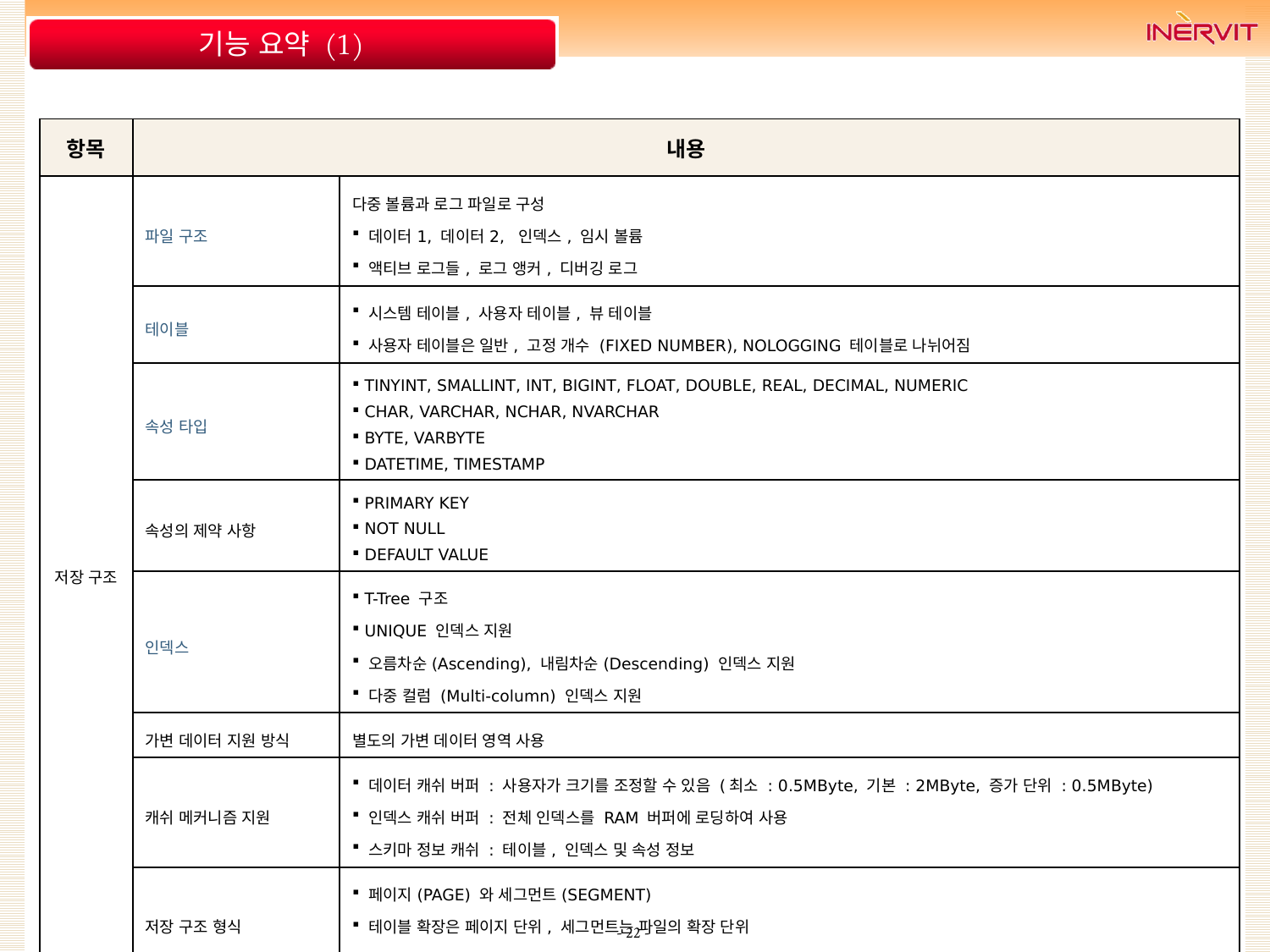

# 기능 요약 (1)
| 항목 | 내용 |  |
| --- | --- | --- |
| 저장 구조 | 파일 구조 | 다중 볼륨과 로그 파일로 구성 데이터1, 데이터2, 인덱스, 임시 볼륨 액티브 로그들, 로그 앵커, 디버깅 로그 |
|  | 테이블 | 시스템 테이블, 사용자 테이블, 뷰 테이블 사용자 테이블은 일반, 고정 개수 (FIXED NUMBER), NOLOGGING 테이블로 나뉘어짐 |
|  | 속성 타입 | TINYINT, SMALLINT, INT, BIGINT, FLOAT, DOUBLE, REAL, DECIMAL, NUMERIC CHAR, VARCHAR, NCHAR, NVARCHAR BYTE, VARBYTE DATETIME, TIMESTAMP |
|  | 속성의 제약 사항 | PRIMARY KEY NOT NULL DEFAULT VALUE |
|  | 인덱스 | T-Tree 구조 UNIQUE 인덱스 지원 오름차순(Ascending), 내림차순(Descending) 인덱스 지원 다중 컬럼 (Multi-column) 인덱스 지원 |
|  | 가변 데이터 지원 방식 | 별도의 가변 데이터 영역 사용 |
|  | 캐쉬 메커니즘 지원 | 데이터 캐쉬 버퍼 : 사용자가 크기를 조정할 수 있음 (최소 : 0.5MByte, 기본 : 2MByte, 증가 단위 : 0.5MByte) 인덱스 캐쉬 버퍼 : 전체 인덱스를 RAM 버퍼에 로딩하여 사용 스키마 정보 캐쉬 : 테이블, 인덱스 및 속성 정보 |
|  | 저장 구조 형식 | 페이지(PAGE) 와 세그먼트(SEGMENT) 테이블 확장은 페이지 단위, 세그먼트는 파일의 확장 단위 1 페이지는 8KByte이고 세그먼트는 2 페이지(16KByte)로 구성 |
- 22 -